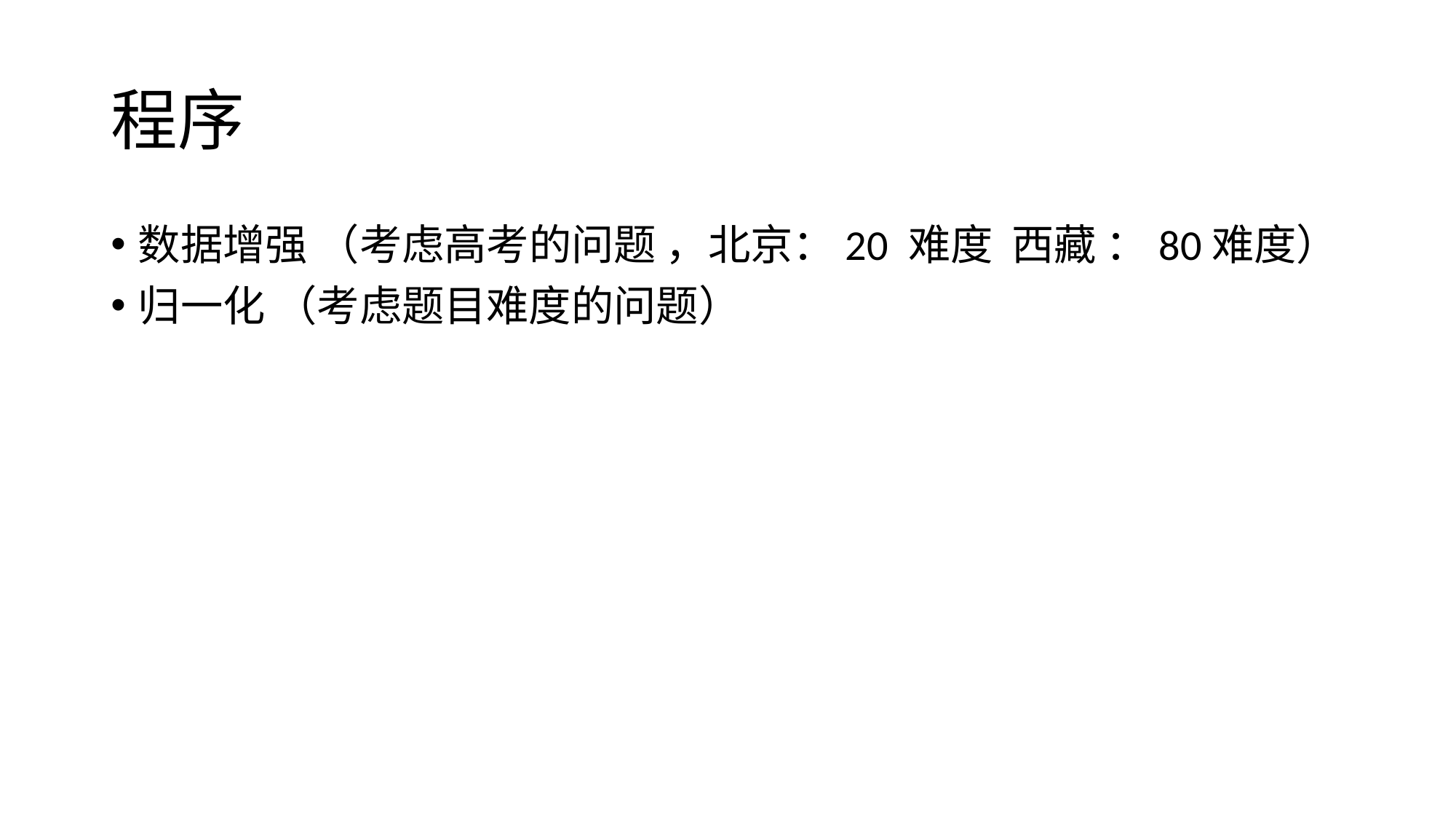

# 程序
数据增强 （考虑高考的问题 ，北京：20 难度  西藏 ：80难度）
归一化 （考虑题目难度的问题）